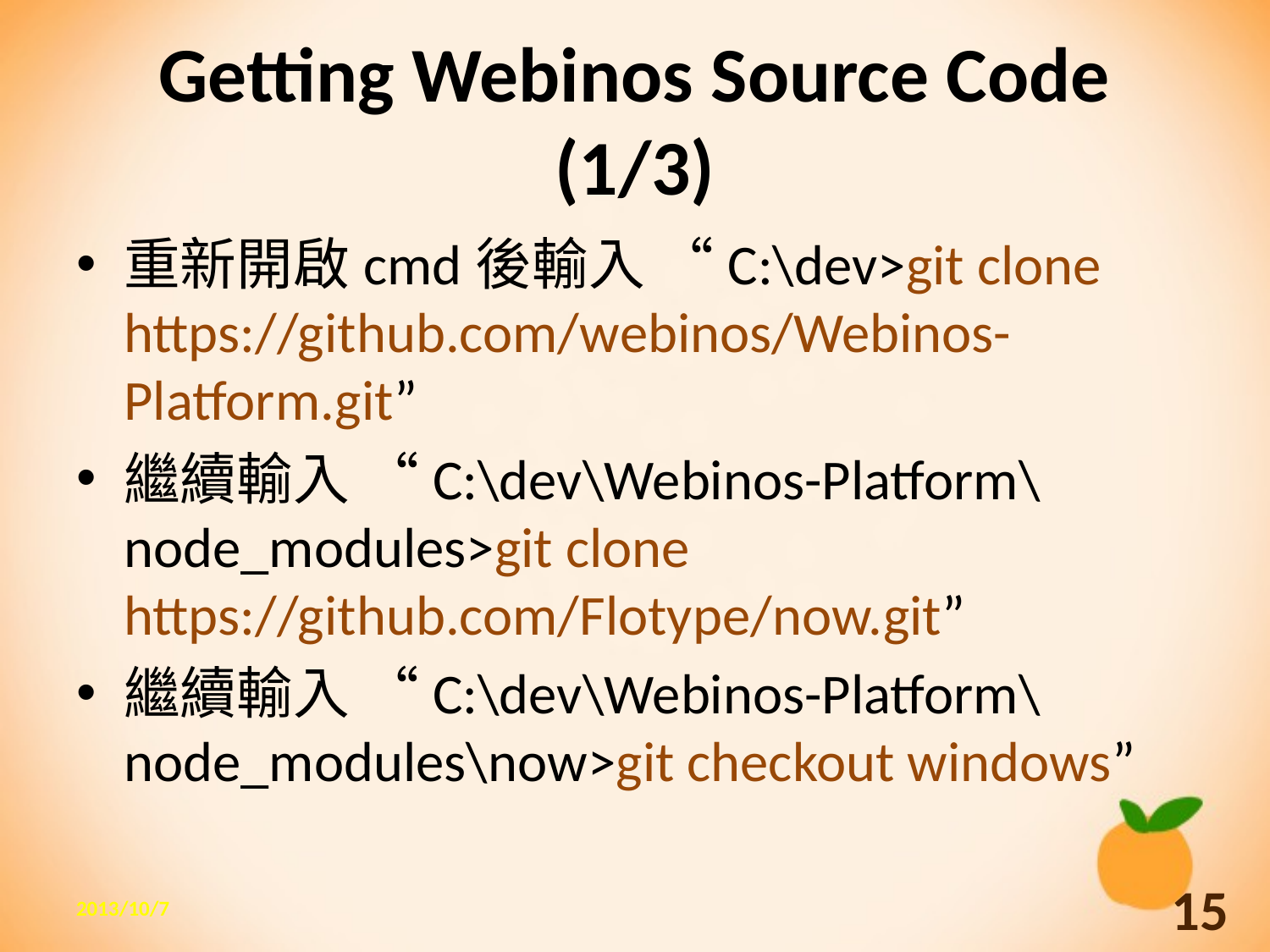

# Getting Webinos Source Code (1/3)
重新開啟cmd後輸入 “C:\dev>git clone https://github.com/webinos/Webinos-Platform.git”
繼續輸入 “C:\dev\Webinos-Platform\node_modules>git clone https://github.com/Flotype/now.git”
繼續輸入 “C:\dev\Webinos-Platform\node_modules\now>git checkout windows”

2013/10/7
15